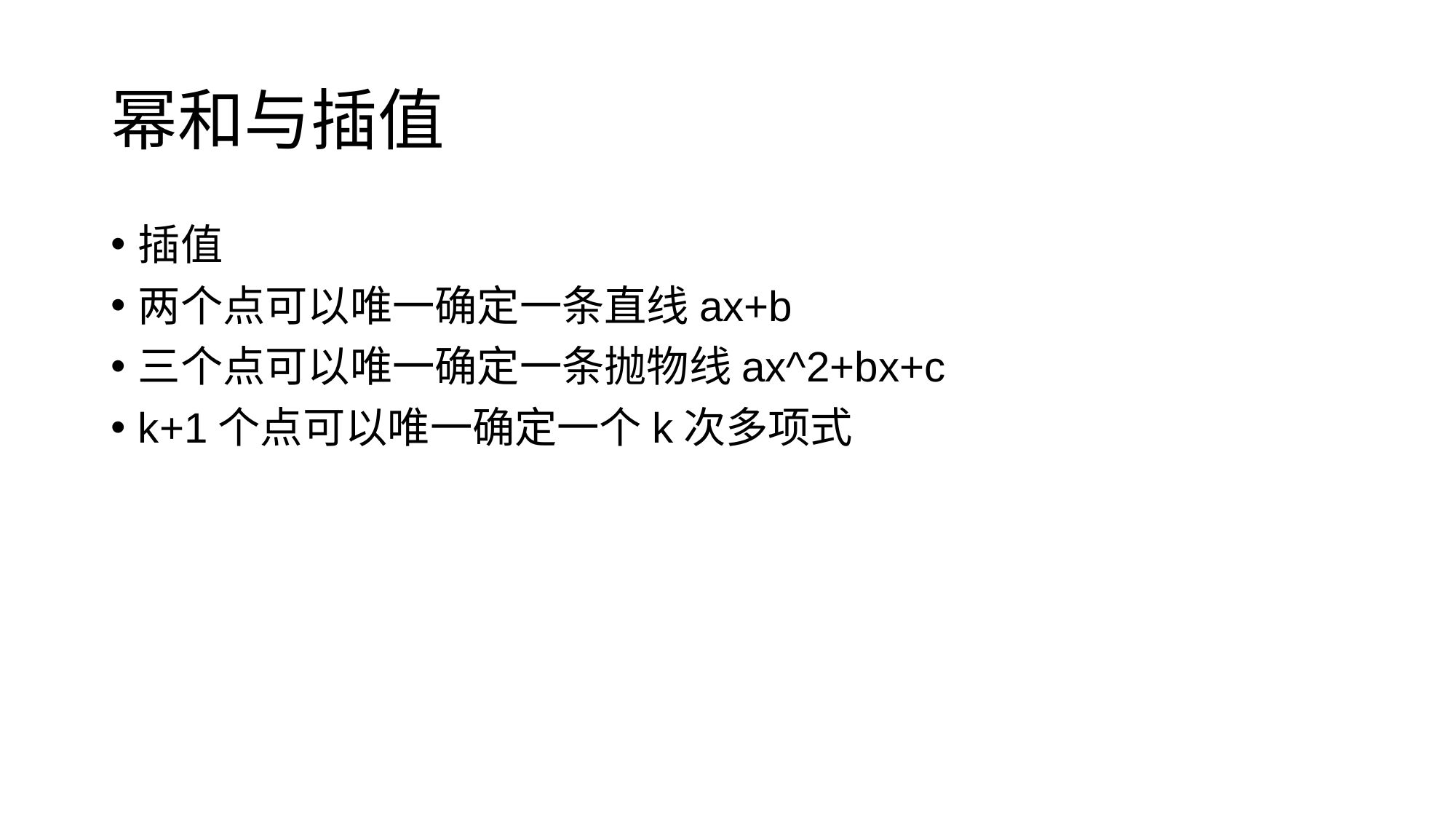

# 幂和与插值
插值
两个点可以唯一确定一条直线ax+b
三个点可以唯一确定一条抛物线ax^2+bx+c
k+1个点可以唯一确定一个k次多项式